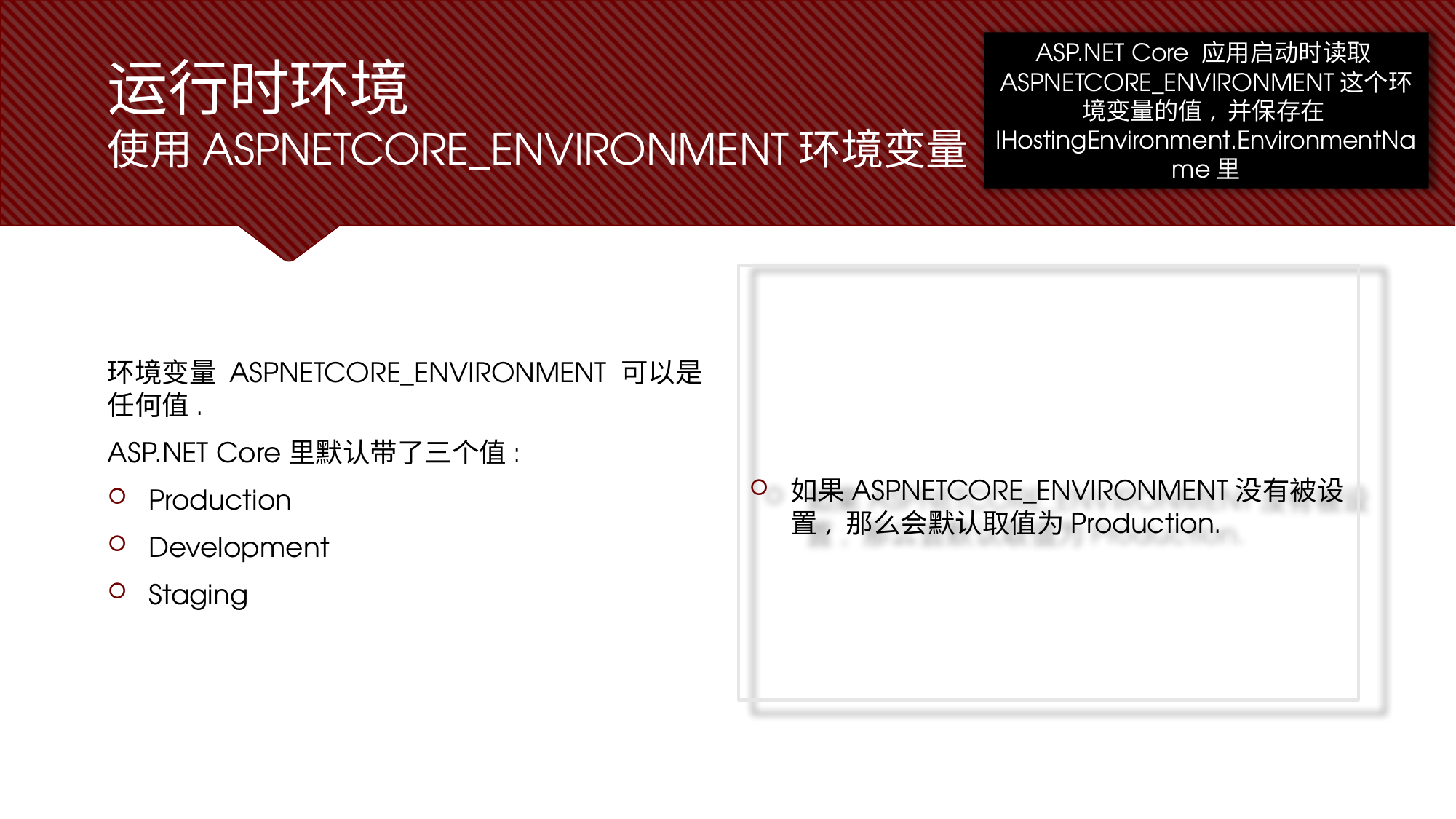

ASP.NET Core 应用启动时读取ASPNETCORE_ENVIRONMENT这个环境变量的值, 并保存在IHostingEnvironment.EnvironmentName里
# 运行时环境 使用ASPNETCORE_ENVIRONMENT环境变量

如果ASPNETCORE_ENVIRONMENT没有被设置, 那么会默认取值为Production.
环境变量 ASPNETCORE_ENVIRONMENT 可以是任何值.
ASP.NET Core里默认带了三个值:
Production
Development
Staging